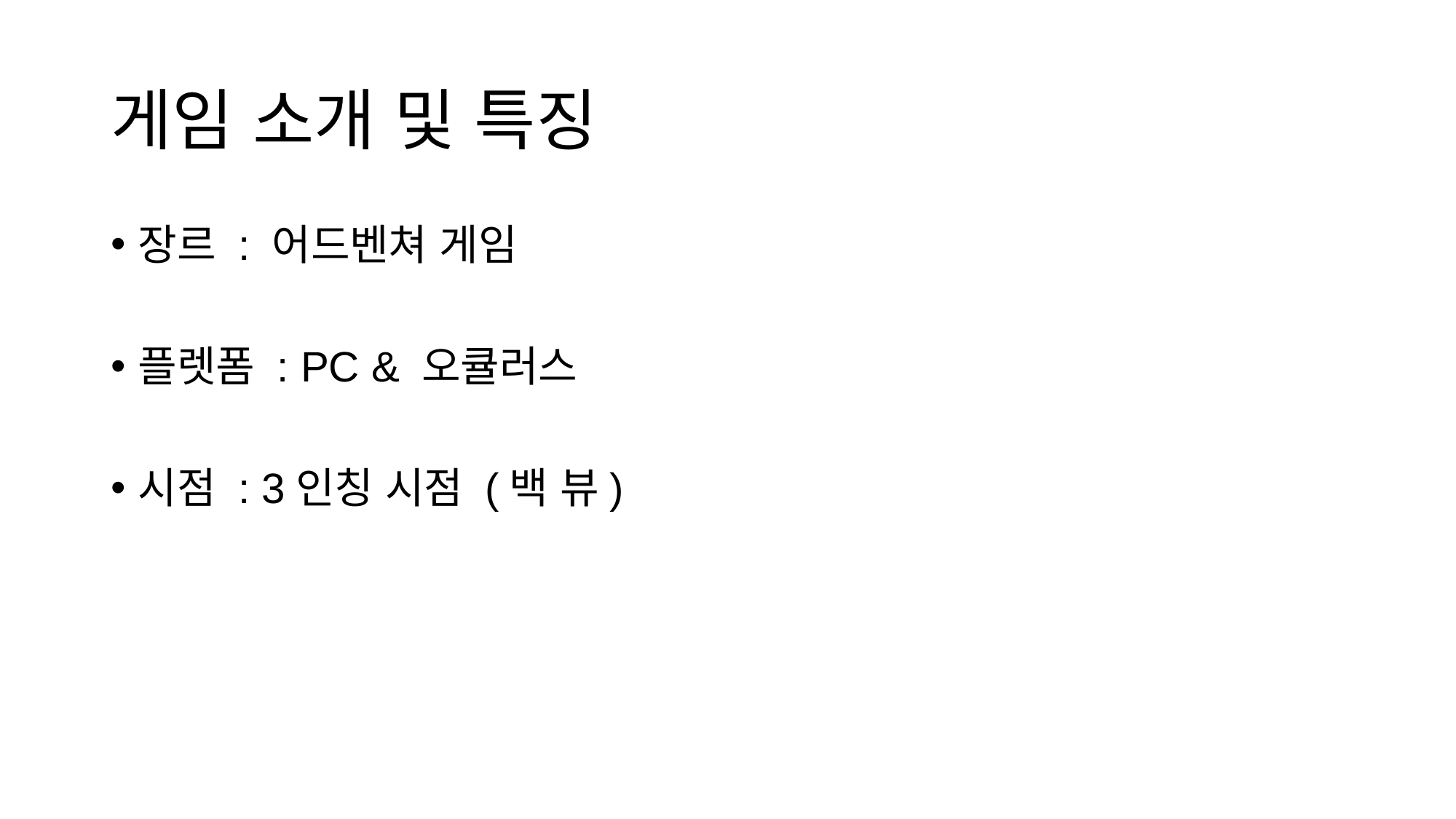

# 게임 소개 및 특징
장르 : 어드벤쳐 게임

플렛폼 : PC & 오큘러스

시점 : 3인칭 시점 (백 뷰)